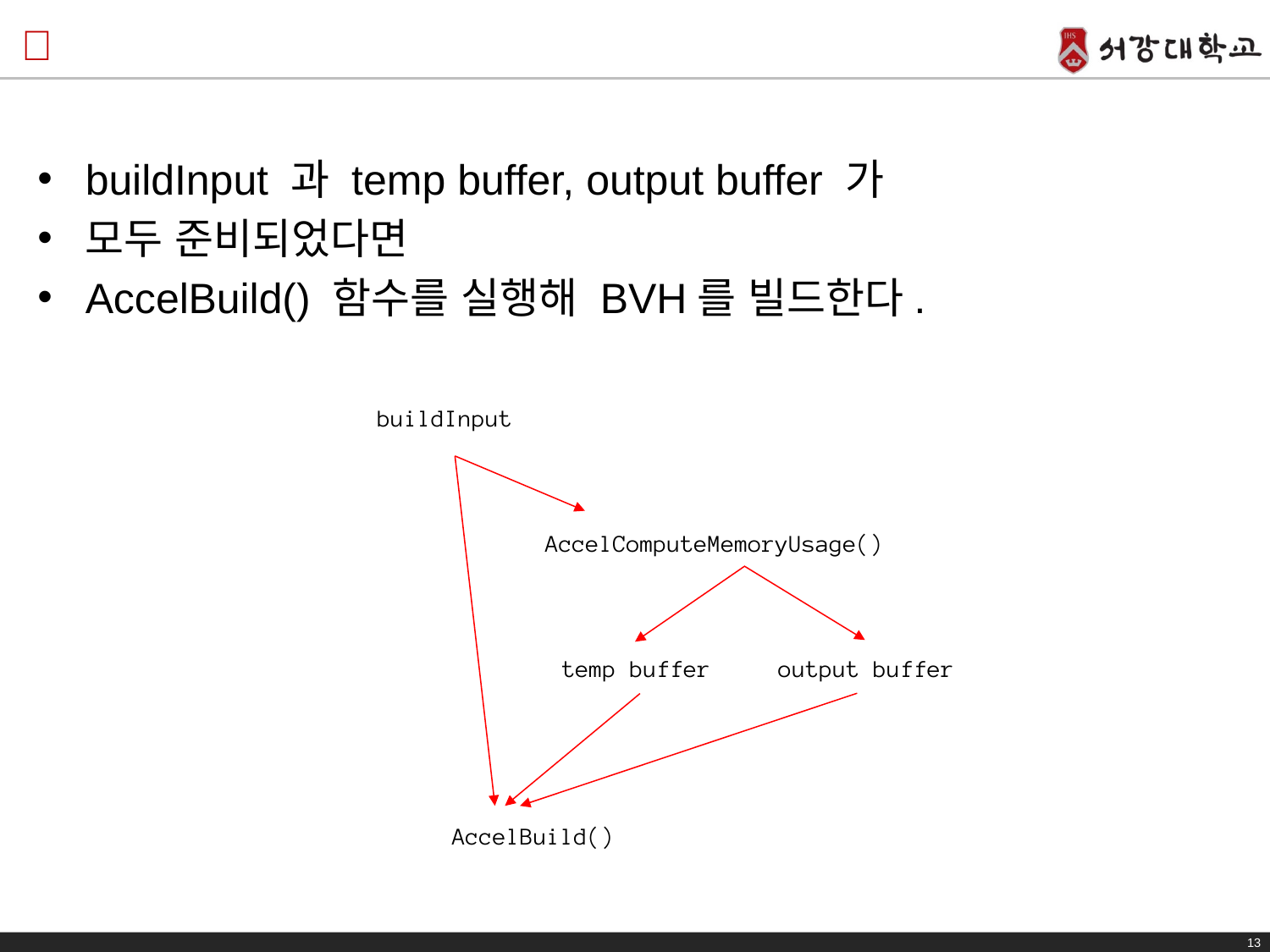

#
buildInput 과 temp buffer, output buffer 가
모두 준비되었다면
AccelBuild() 함수를 실행해 BVH를 빌드한다.

buildInput
AccelComputeMemoryUsage()
temp buffer     output buffer
AccelBuild()
13